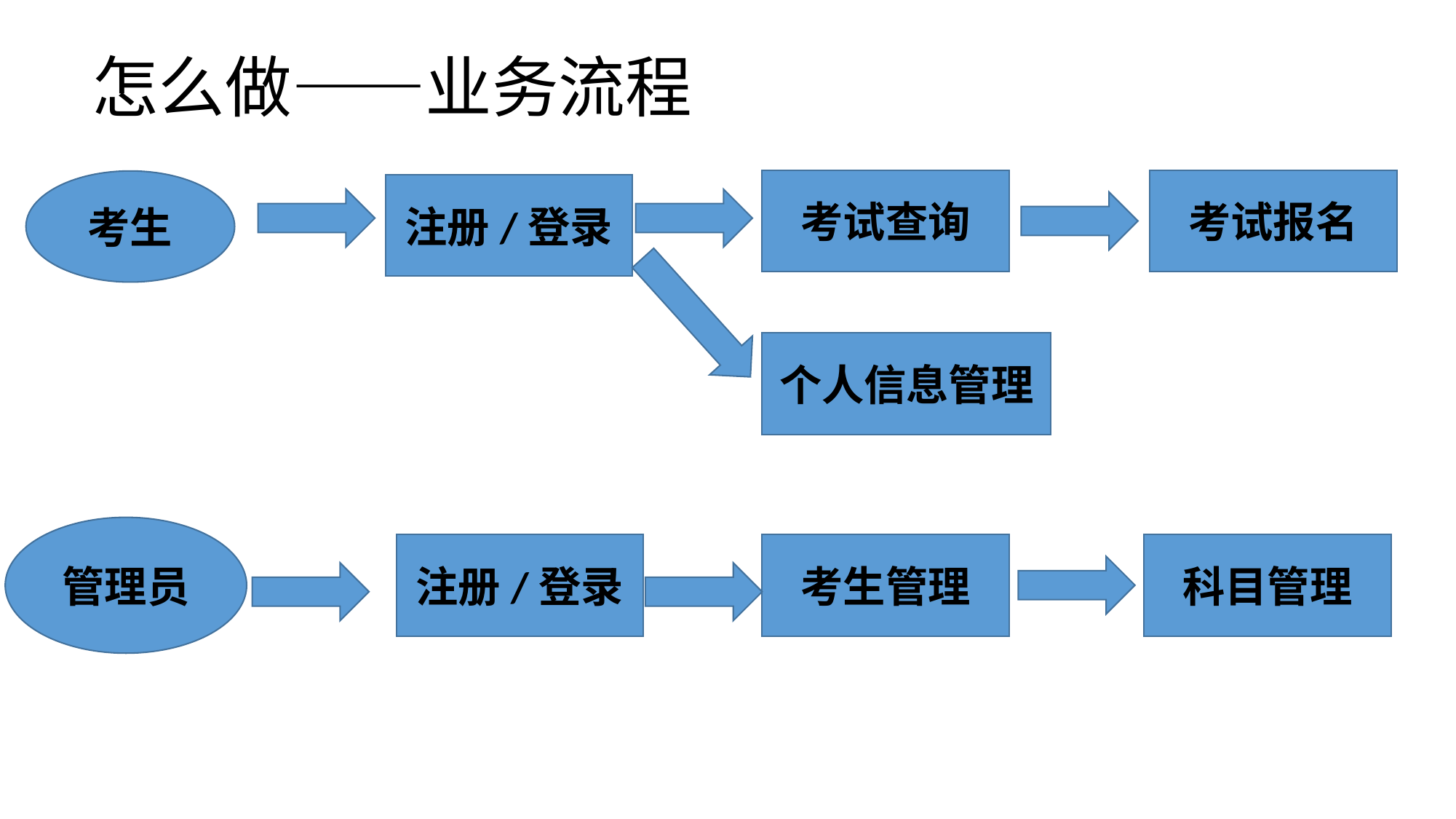

怎么做——业务流程
考试查询
考试报名
考生
注册/登录

个人信息管理
管理员
注册/登录
考生管理
科目管理